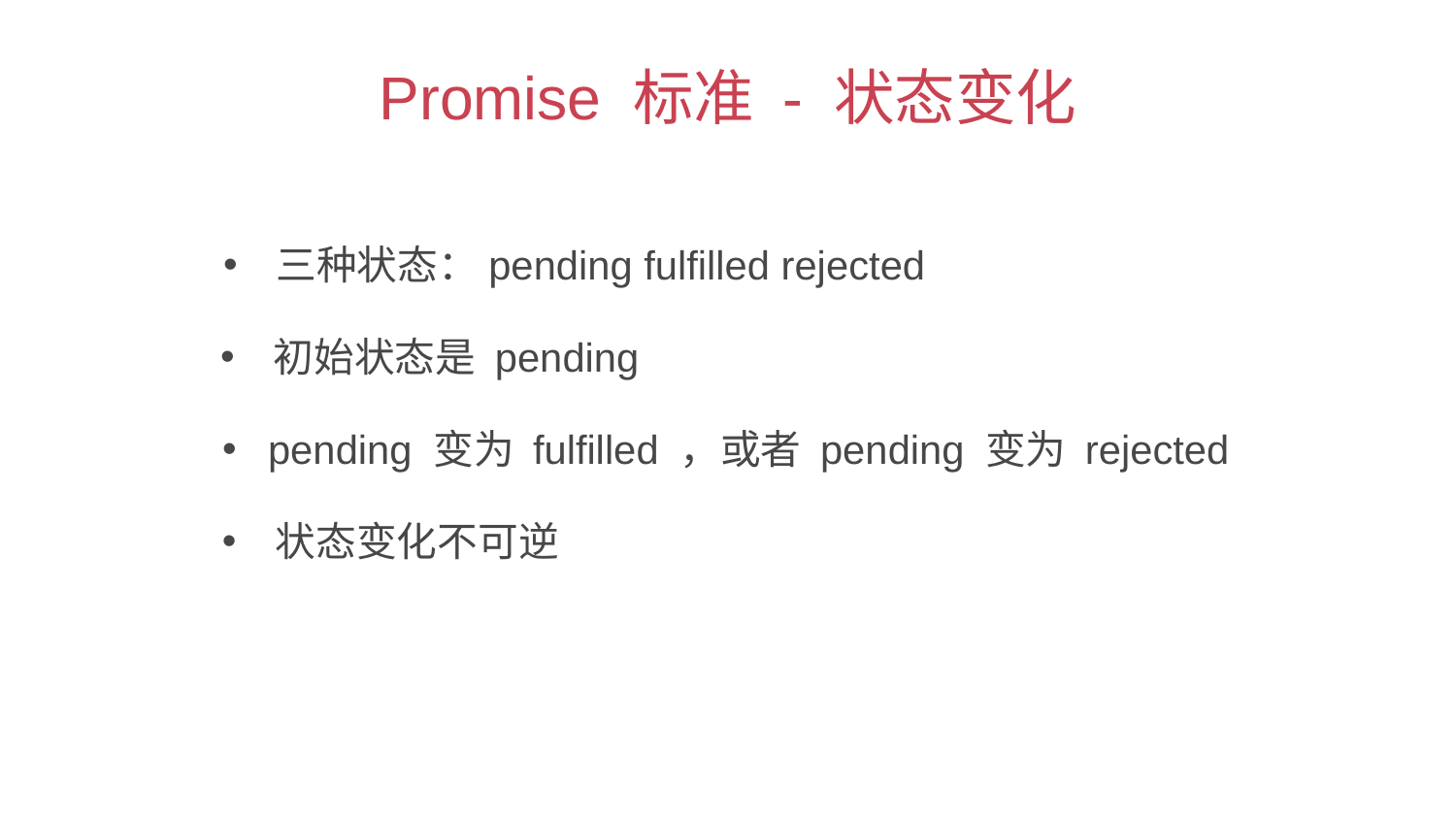

Promise 标准 - 状态变化
 三种状态：pending fulfilled rejected
 初始状态是 pending
 pending 变为 fulfilled ，或者 pending 变为 rejected
 状态变化不可逆